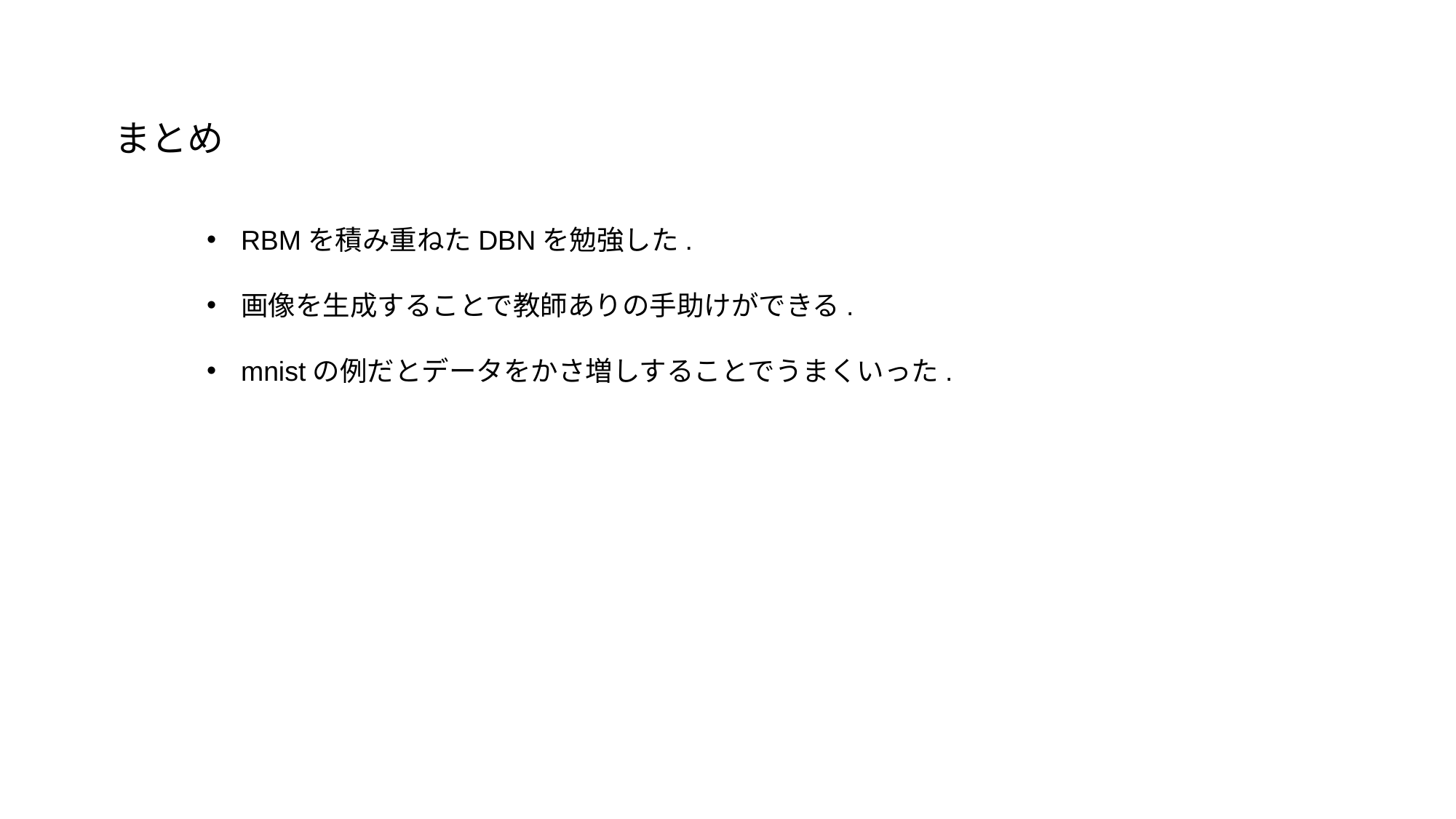

まとめ
RBMを積み重ねたDBNを勉強した.

画像を生成することで教師ありの手助けができる.

mnistの例だとデータをかさ増しすることでうまくいった.